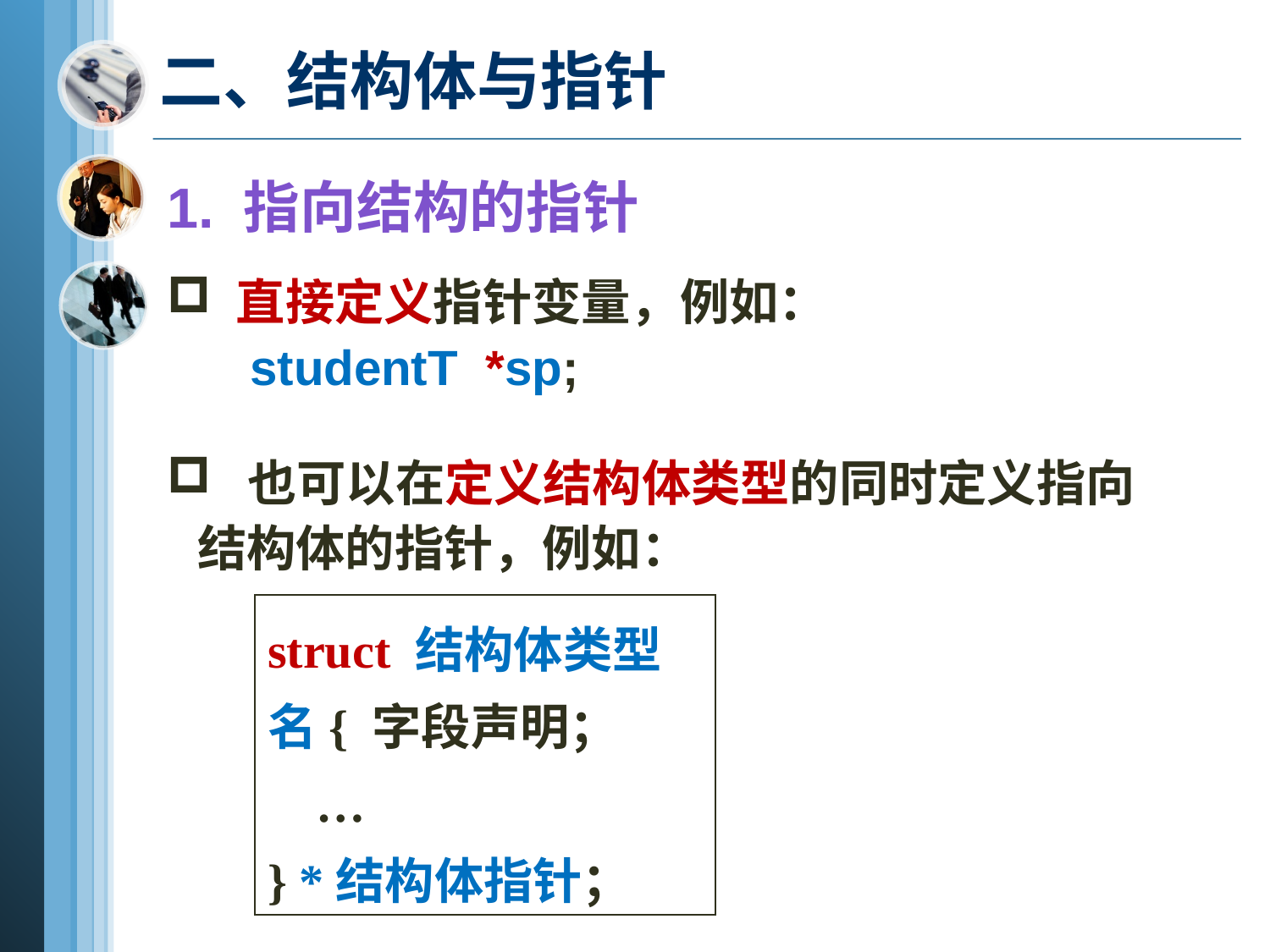

# 二、结构体与指针
1. 指向结构的指针

 直接定义指针变量，例如：
      studentT  *sp;
  也可以在定义结构体类型的同时定义指向结构体的指针，例如：
struct 结构体类型名{ 字段声明；
    …
} *结构体指针；